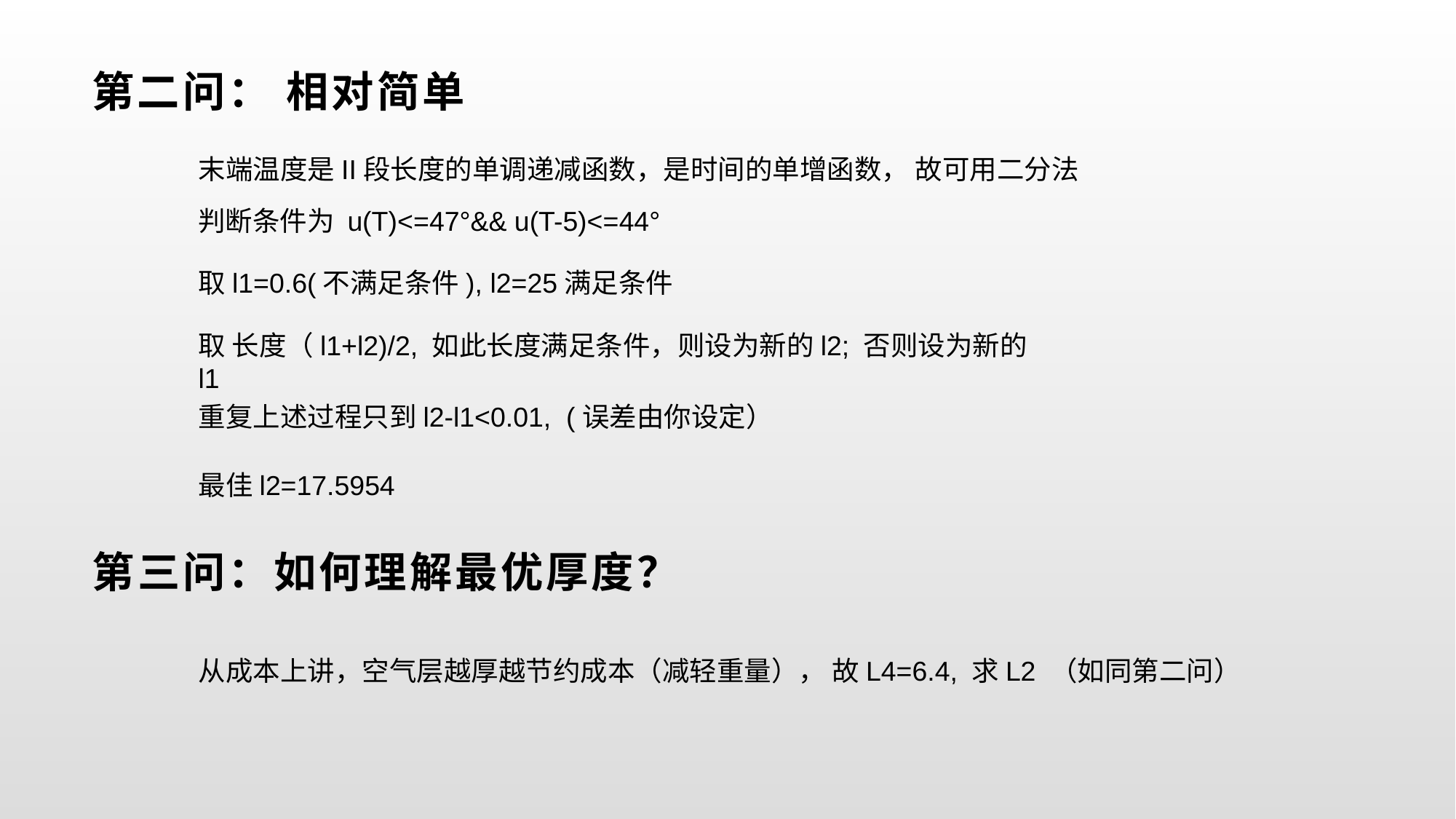

# 第二问： 相对简单
末端温度是II段长度的单调递减函数，是时间的单增函数， 故可用二分法
判断条件为 u(T)<=47°&& u(T-5)<=44°
取l1=0.6(不满足条件), l2=25满足条件
取 长度（l1+l2)/2, 如此长度满足条件，则设为新的l2; 否则设为新的l1
重复上述过程只到l2-l1<0.01,  (误差由你设定）
最佳l2=17.5954
第三问：如何理解最优厚度？
从成本上讲，空气层越厚越节约成本（减轻重量）， 故L4=6.4, 求L2 （如同第二问）